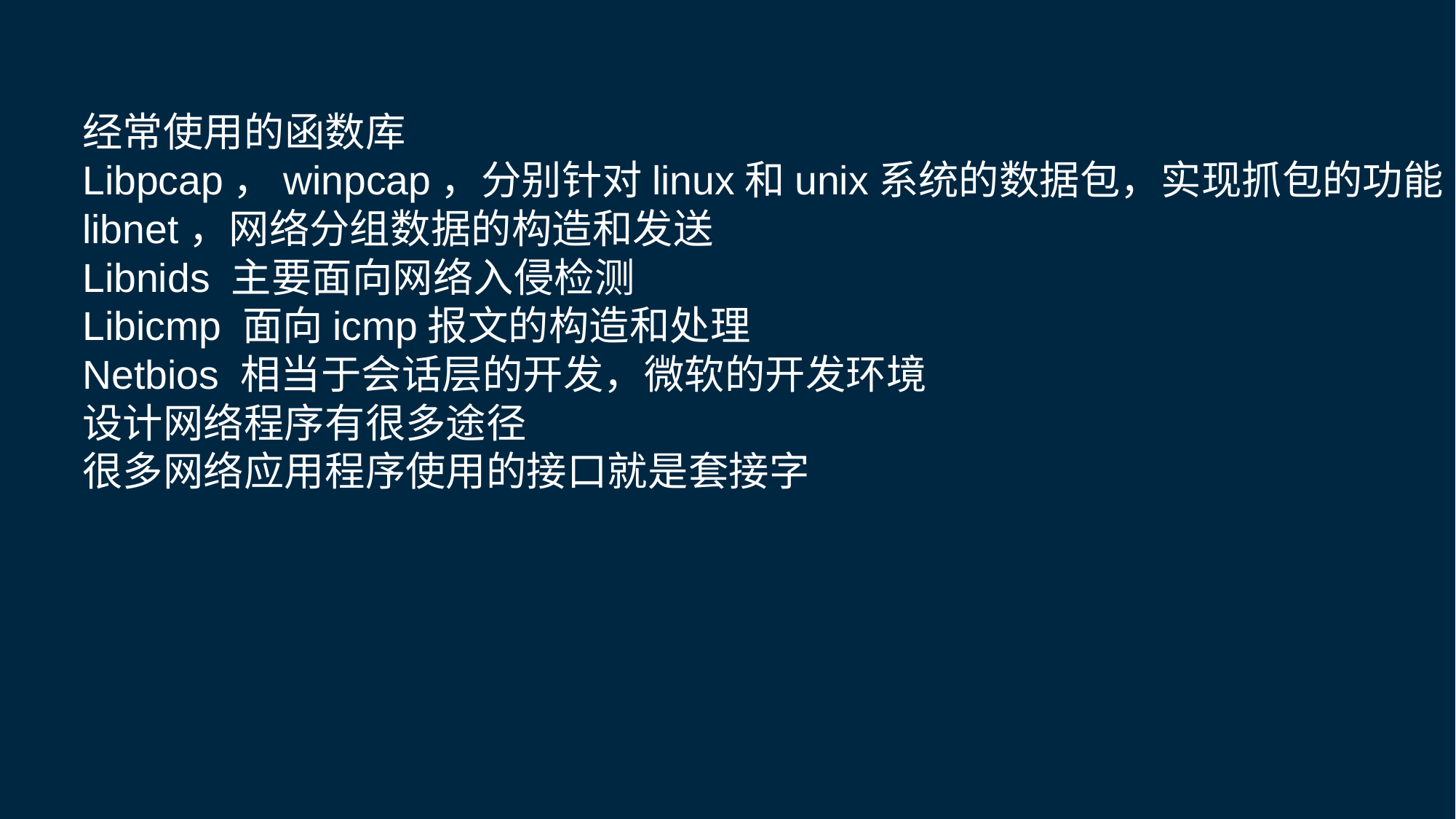

经常使用的函数库
Libpcap，winpcap，分别针对linux和unix系统的数据包，实现抓包的功能
libnet，网络分组数据的构造和发送
Libnids 主要面向网络入侵检测
Libicmp 面向icmp报文的构造和处理
Netbios 相当于会话层的开发，微软的开发环境
设计网络程序有很多途径
很多网络应用程序使用的接口就是套接字